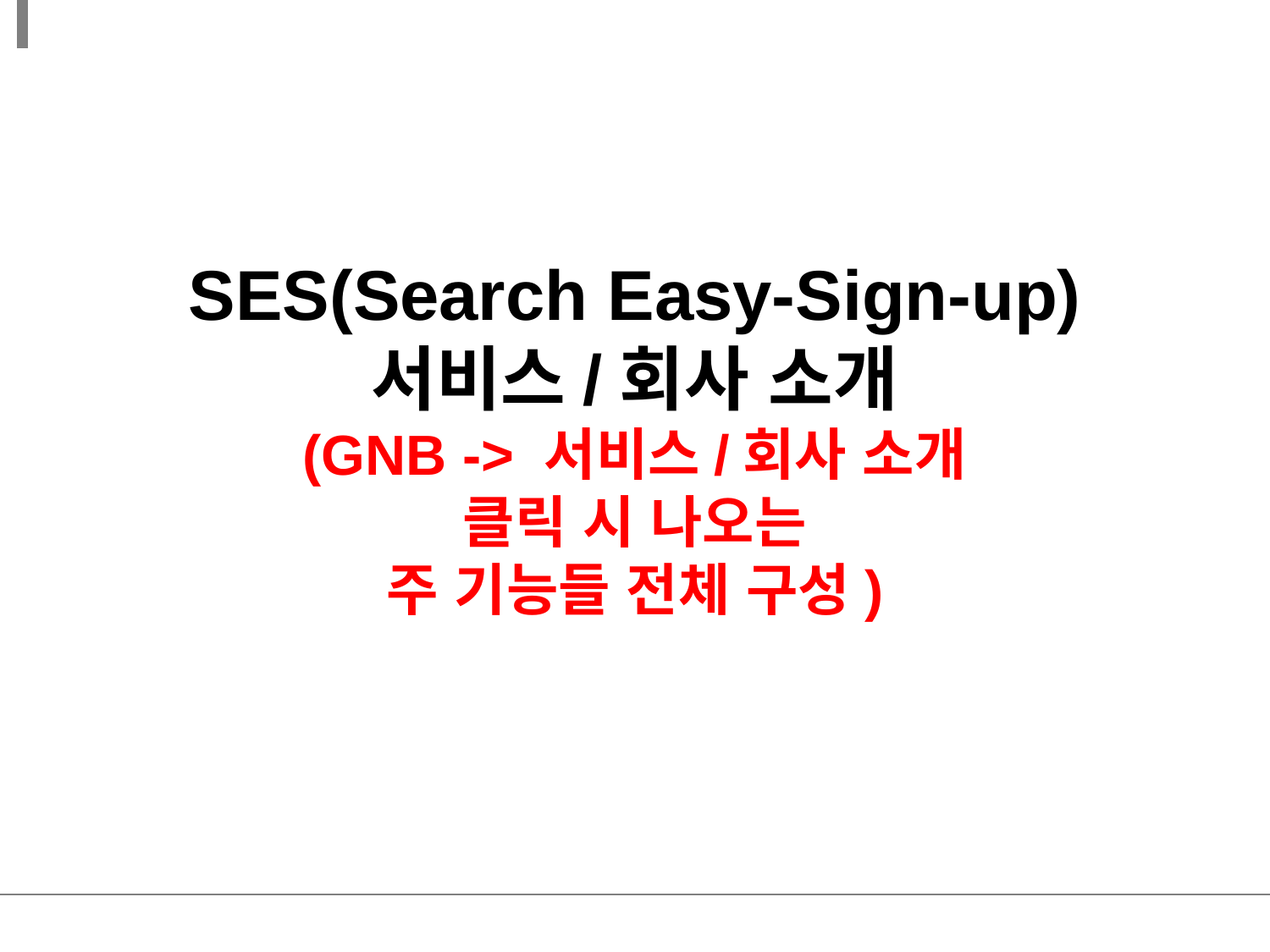

SES(Search Easy-Sign-up)
서비스/회사 소개
(GNB -> 서비스/회사 소개
클릭 시 나오는
주 기능들 전체 구성)